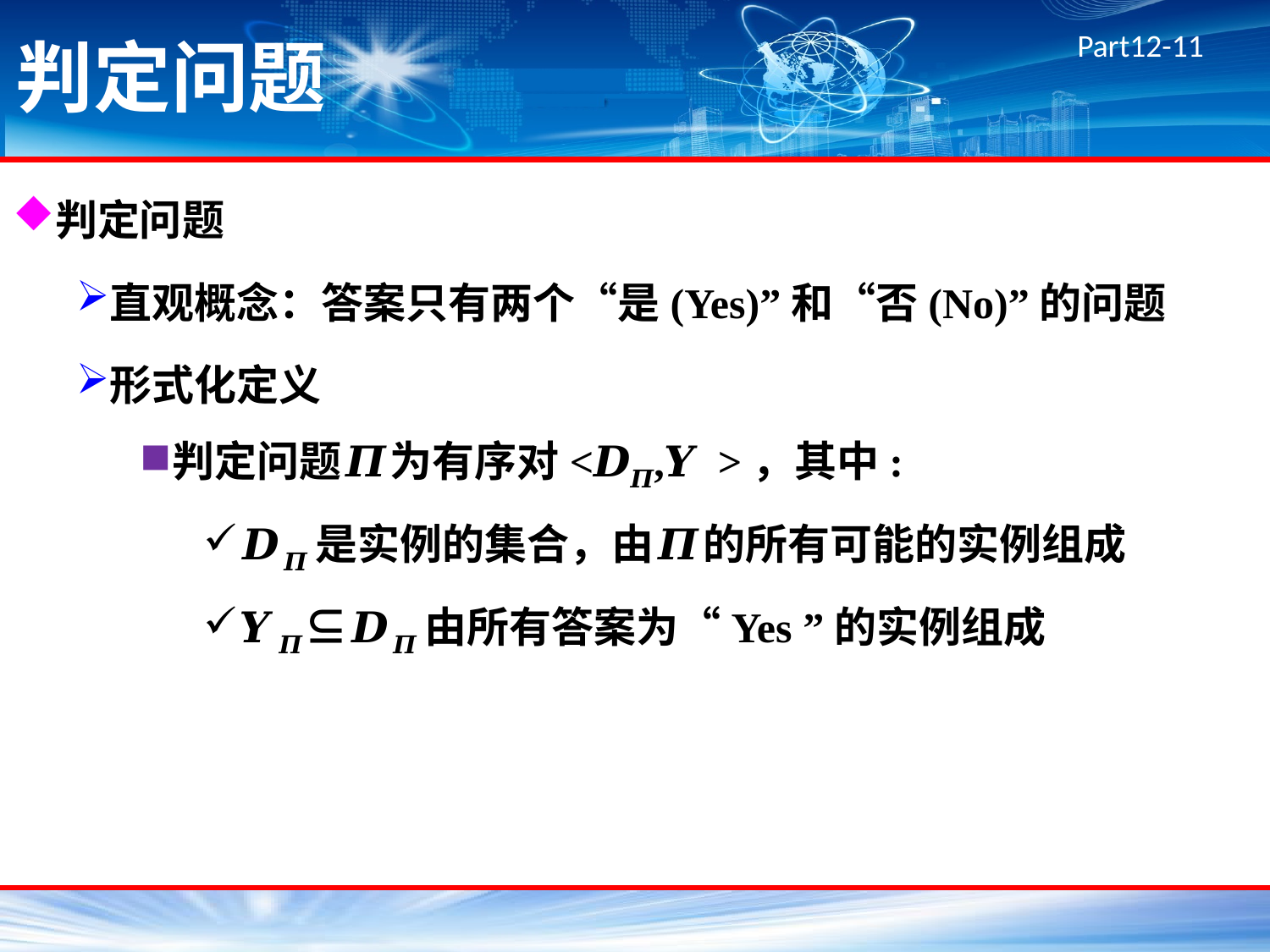

# 判定问题
判定问题
直观概念：答案只有两个“是(Yes)”和“否(No)”的问题
形式化定义
判定问题𝜫为有序对<𝑫𝜫,𝒀𝜫>，其中:
𝑫𝜫是实例的集合，由𝜫的所有可能的实例组成
𝒀𝜫⊆𝑫𝜫由所有答案为“Yes ”的实例组成